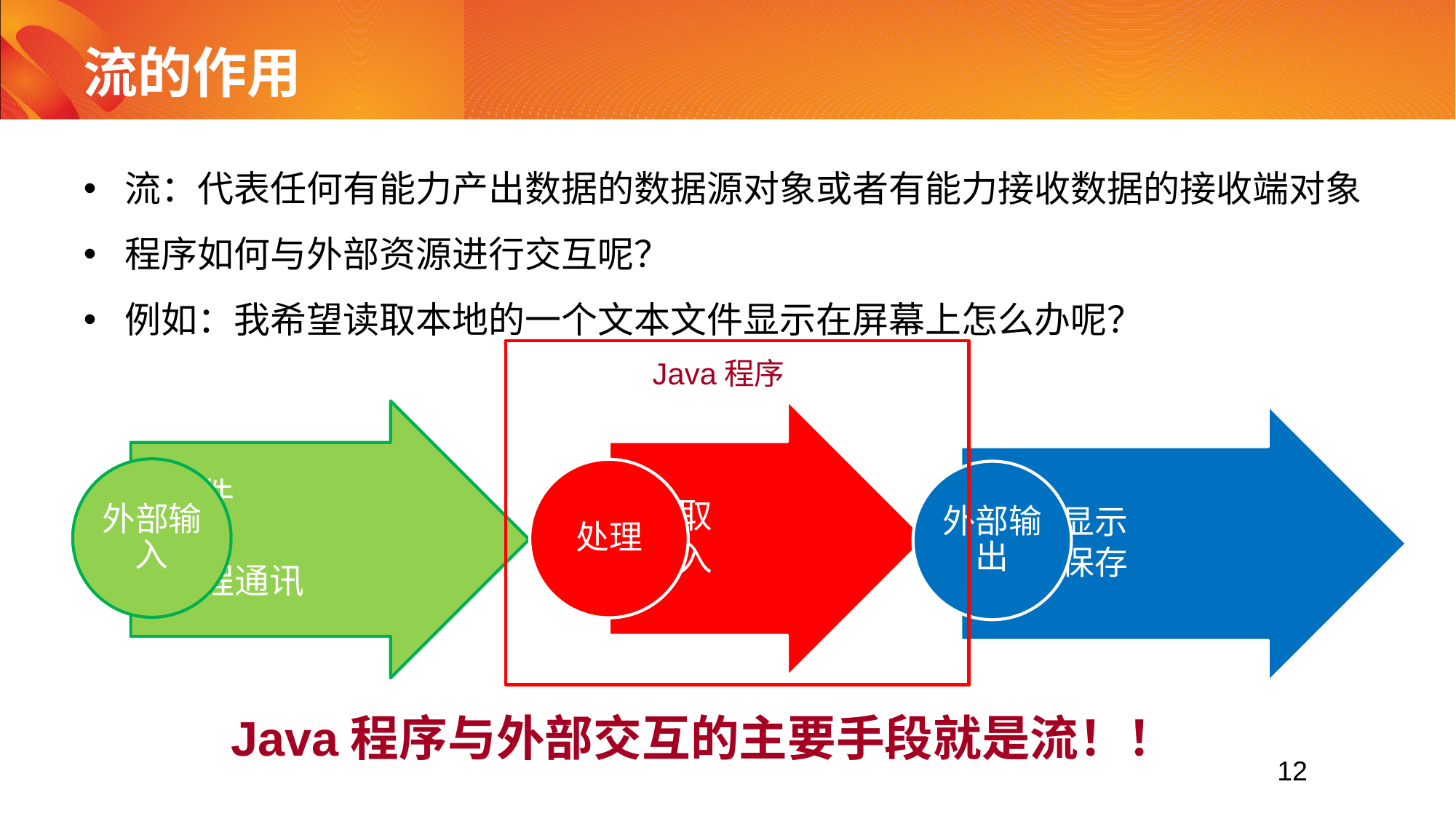

# 流的作用
流：代表任何有能力产出数据的数据源对象或者有能力接收数据的接收端对象
程序如何与外部资源进行交互呢？
例如：我希望读取本地的一个文本文件显示在屏幕上怎么办呢？

文件
网络
进程通讯
外部输入
读取
写入
处理
屏幕显示
文件保存
外部输出
Java程序
Java程序与外部交互的主要手段就是流！！